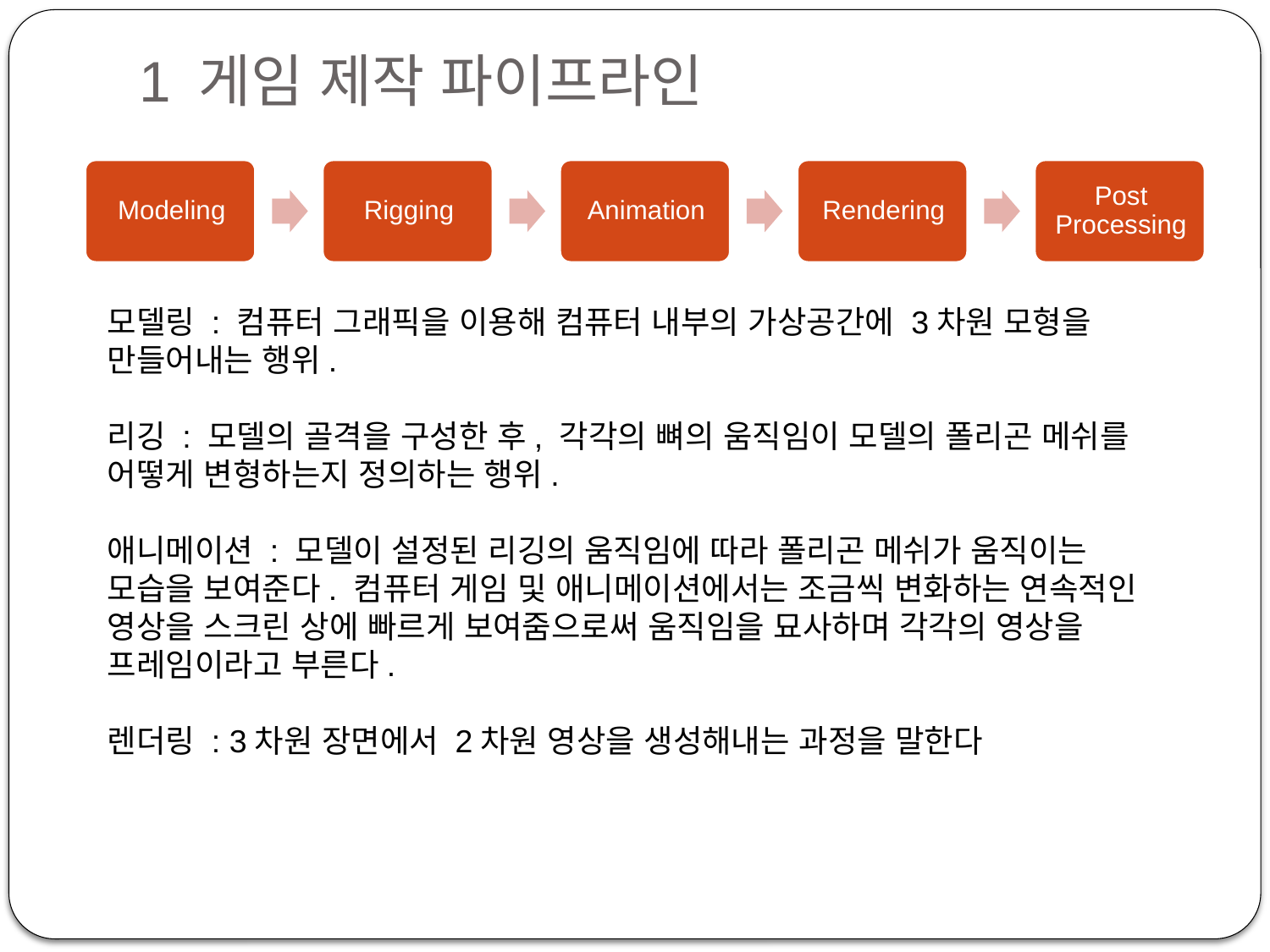

# 1 게임 제작 파이프라인
Modeling

Rigging

Animation

Rendering

Post Processing

모델링 : 컴퓨터 그래픽을 이용해 컴퓨터 내부의 가상공간에 3차원 모형을 만들어내는 행위.

리깅 : 모델의 골격을 구성한 후, 각각의 뼈의 움직임이 모델의 폴리곤 메쉬를 어떻게 변형하는지 정의하는 행위.

애니메이션 : 모델이 설정된 리깅의 움직임에 따라 폴리곤 메쉬가 움직이는 모습을 보여준다. 컴퓨터 게임 및 애니메이션에서는 조금씩 변화하는 연속적인 영상을 스크린 상에 빠르게 보여줌으로써 움직임을 묘사하며 각각의 영상을 프레임이라고 부른다.

렌더링 : 3차원 장면에서 2차원 영상을 생성해내는 과정을 말한다